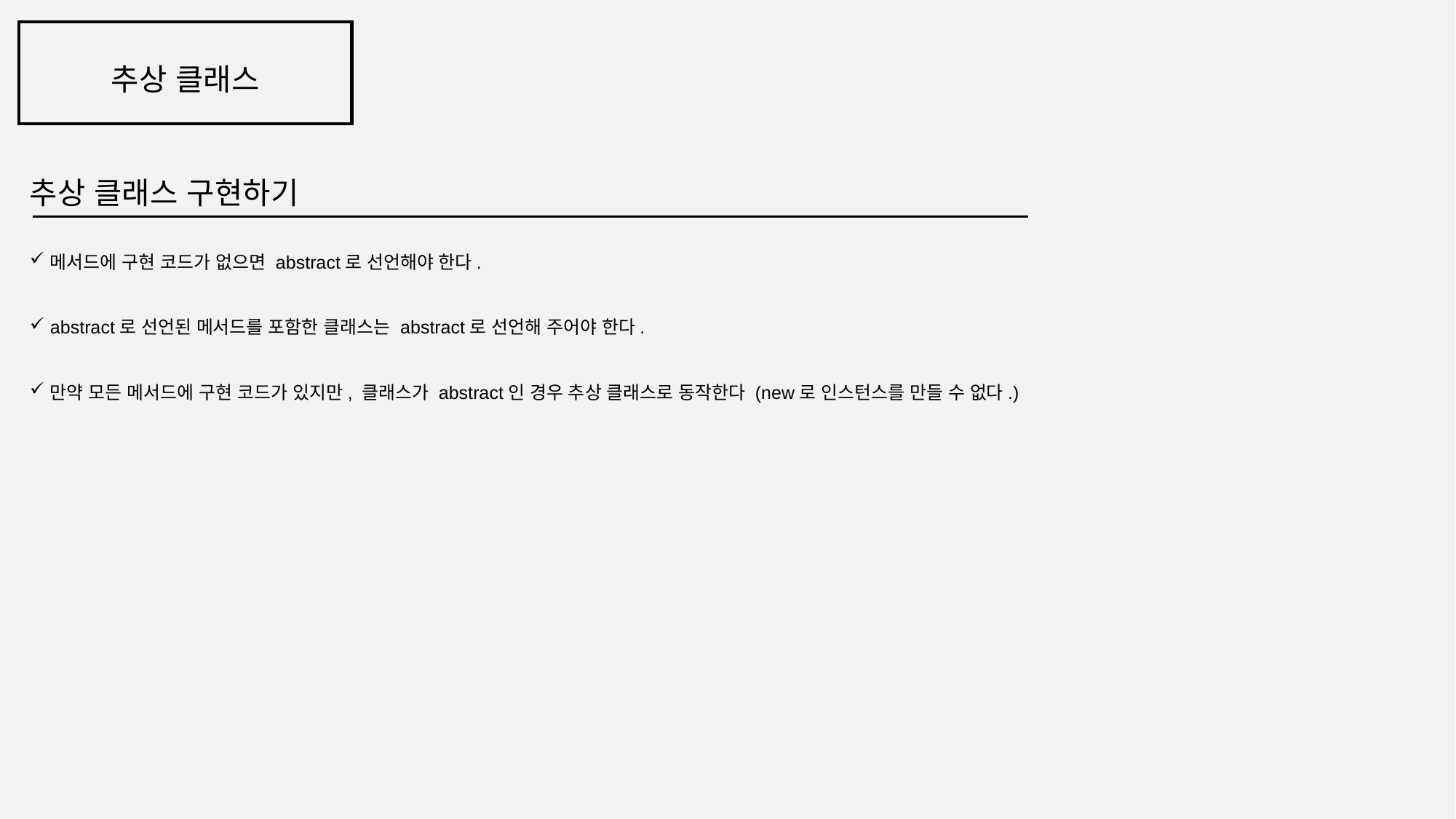

추상 클래스
추상 클래스 구현하기
메서드에 구현 코드가 없으면 abstract로 선언해야 한다.

abstract로 선언된 메서드를 포함한 클래스는 abstract로 선언해 주어야 한다.

만약 모든 메서드에 구현 코드가 있지만, 클래스가 abstract인 경우 추상 클래스로 동작한다 (new로 인스턴스를 만들 수 없다.)